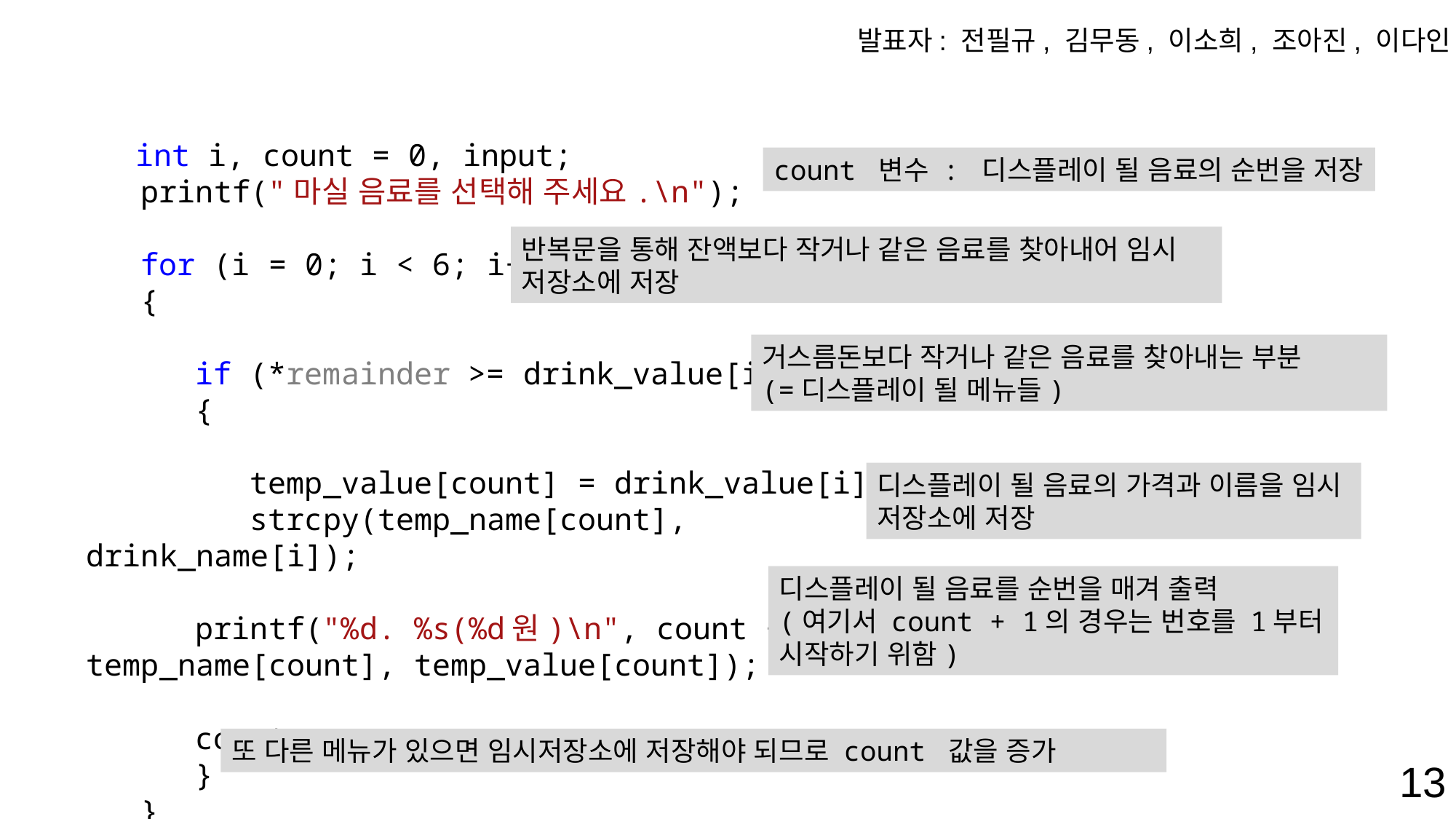

발표자: 전필규, 김무동, 이소희, 조아진, 이다인
   int i, count = 0, input;
   printf("마실 음료를 선택해 주세요.\n");

   for (i = 0; i < 6; i++)
   {

      if (*remainder >= drink_value[i])
      {

         temp_value[count] = drink_value[i];
         strcpy(temp_name[count], drink_name[i]);

	printf("%d. %s(%d원)\n", count + 1, temp_name[count], temp_value[count]);

	count++;
      }
   }
count 변수 : 디스플레이 될 음료의 순번을 저장
반복문을 통해 잔액보다 작거나 같은 음료를 찾아내어 임시 저장소에 저장
거스름돈보다 작거나 같은 음료를 찾아내는 부분
(=디스플레이 될 메뉴들)
디스플레이 될 음료의 가격과 이름을 임시 저장소에 저장
디스플레이 될 음료를 순번을 매겨 출력
(여기서 count + 1의 경우는 번호를 1부터 시작하기 위함)
또 다른 메뉴가 있으면 임시저장소에 저장해야 되므로 count 값을 증가
13